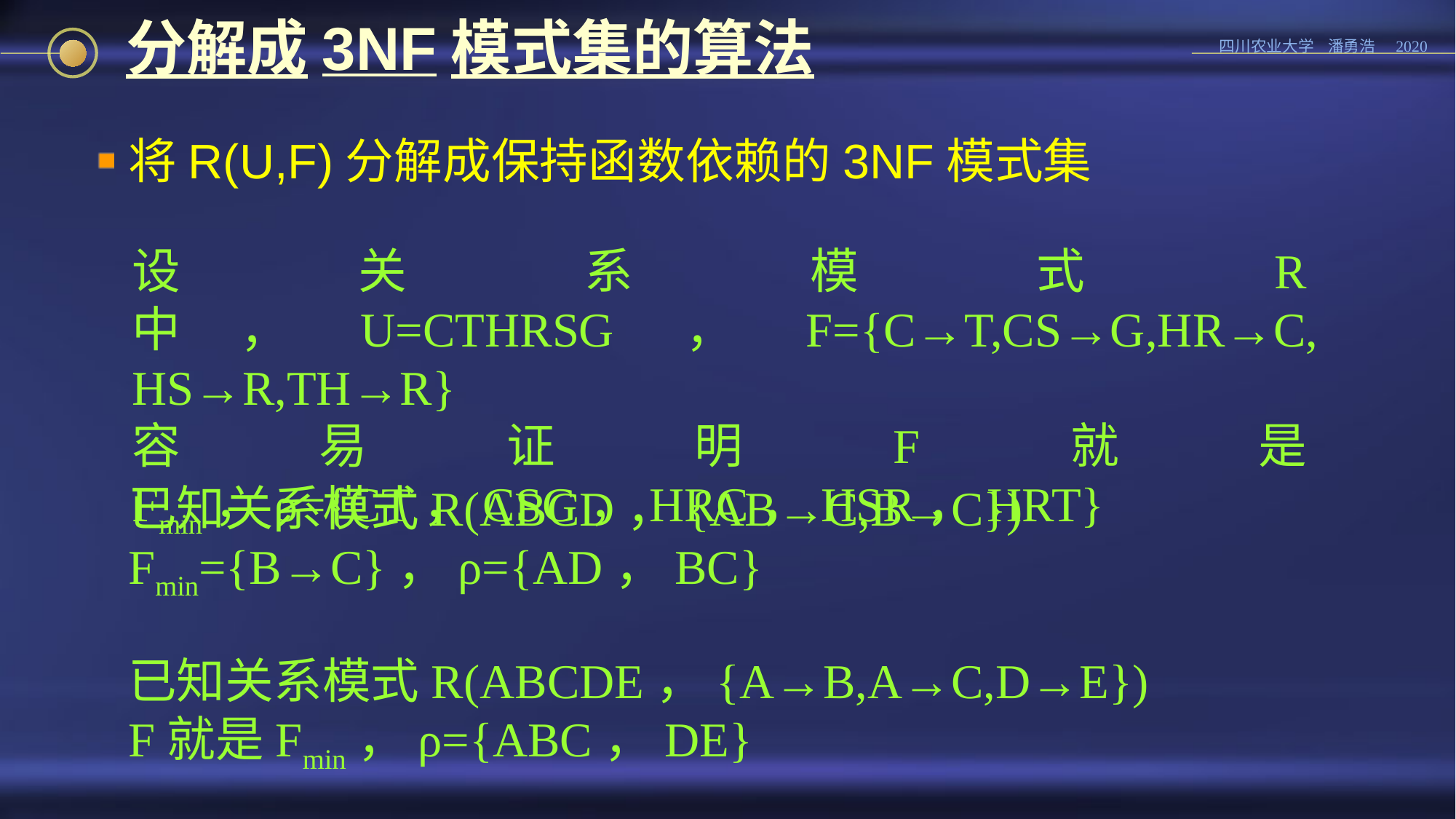

# 分解成3NF模式集的算法
将R(U,F)分解成保持函数依赖的3NF模式集
设关系模式R中，U=CTHRSG，F={C→T,CS→G,HR→C,
HS→R,TH→R}
容易证明F就是Fmin，ρ={CT，CSG，HRC，HSR，HRT}
已知关系模式R(ABCD，{AB→C,B→C})
Fmin={B→C}，ρ={AD，BC}
已知关系模式R(ABCDE，{A→B,A→C,D→E})
F就是Fmin，ρ={ABC，DE}